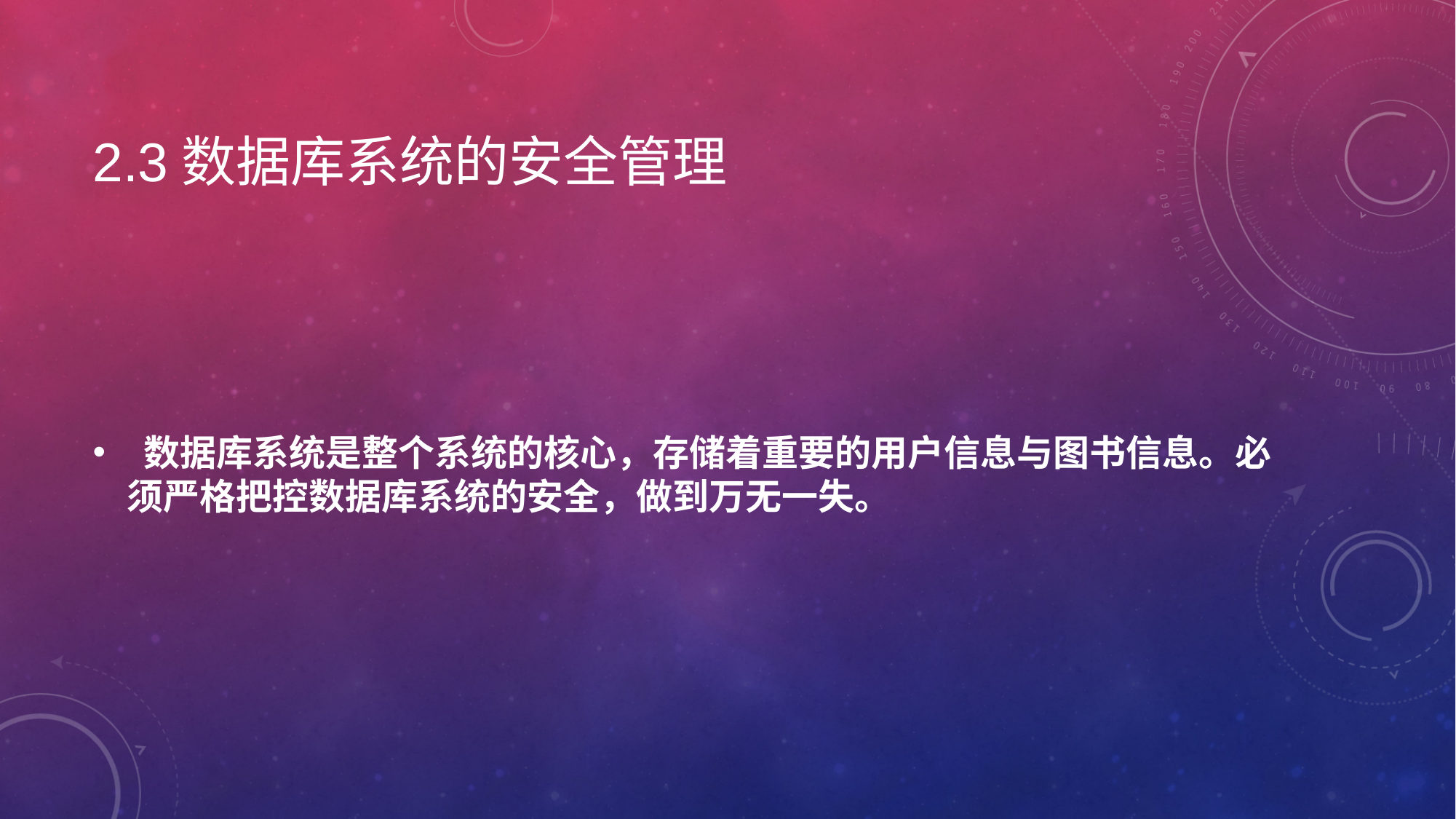

# 2.3数据库系统的安全管理
 数据库系统是整个系统的核心，存储着重要的用户信息与图书信息。必须严格把控数据库系统的安全，做到万无一失。